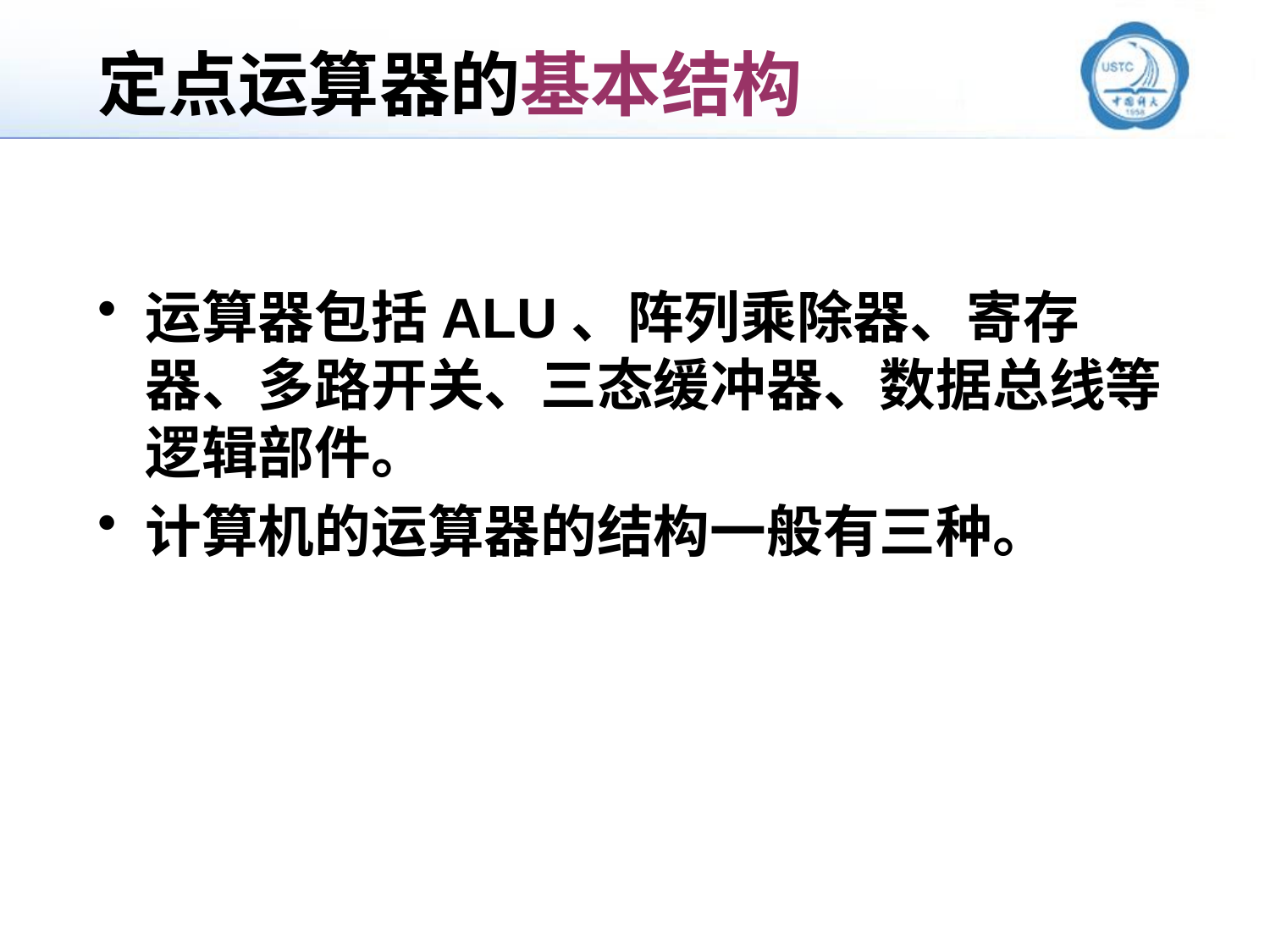

# 定点运算器的基本结构
运算器包括ALU、阵列乘除器、寄存器、多路开关、三态缓冲器、数据总线等逻辑部件。
计算机的运算器的结构一般有三种。